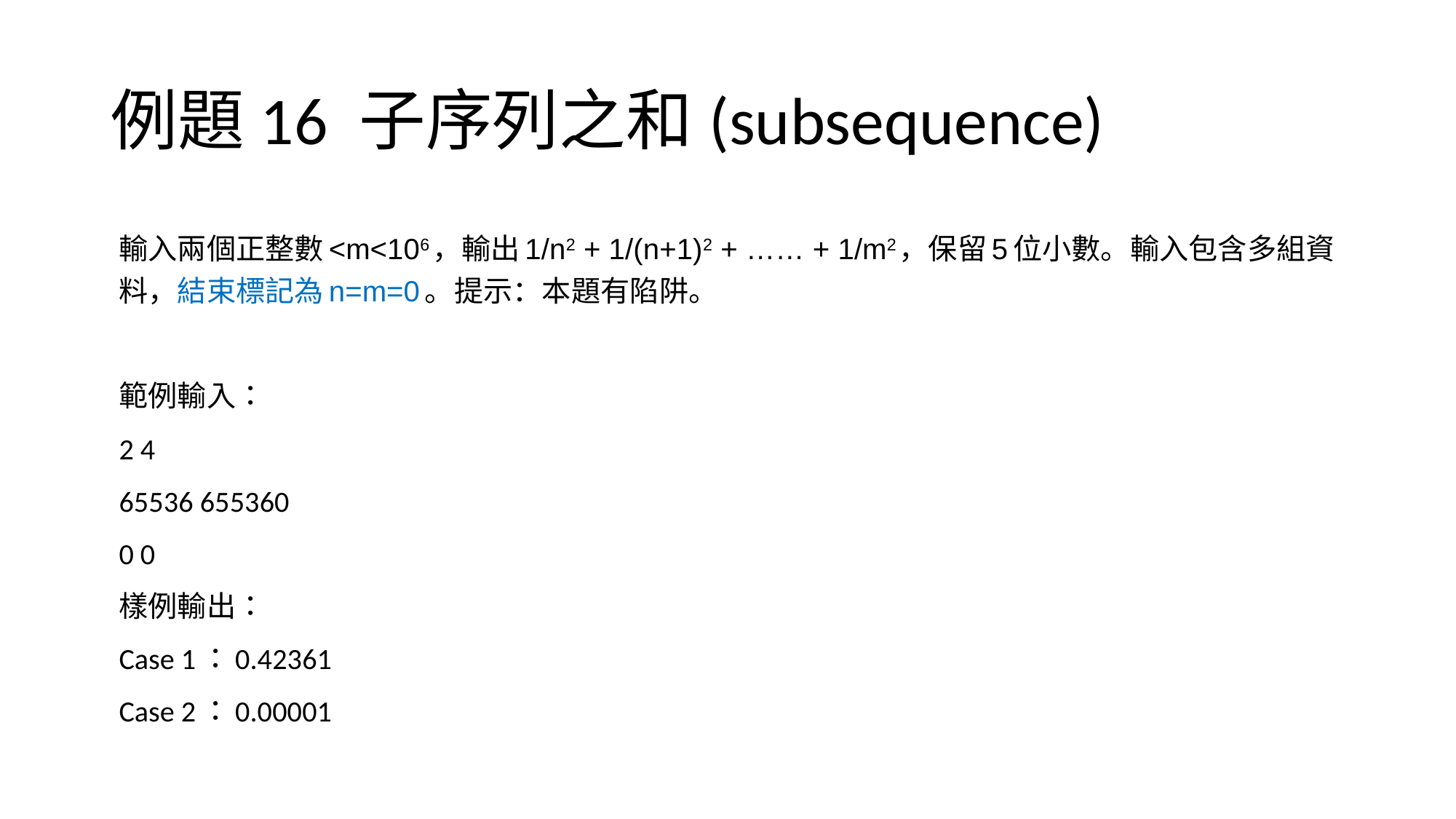

# 例題16 子序列之和(subsequence)
輸入兩個正整數<m<106，輸出1/n2 + 1/(n+1)2 + …… + 1/m2，保留5位小數。輸入包含多組資料，結束標記為n=m=0。提示：本題有陷阱。

範例輸入：
2 4
65536 655360
0 0
樣例輸出：
Case 1：0.42361
Case 2：0.00001